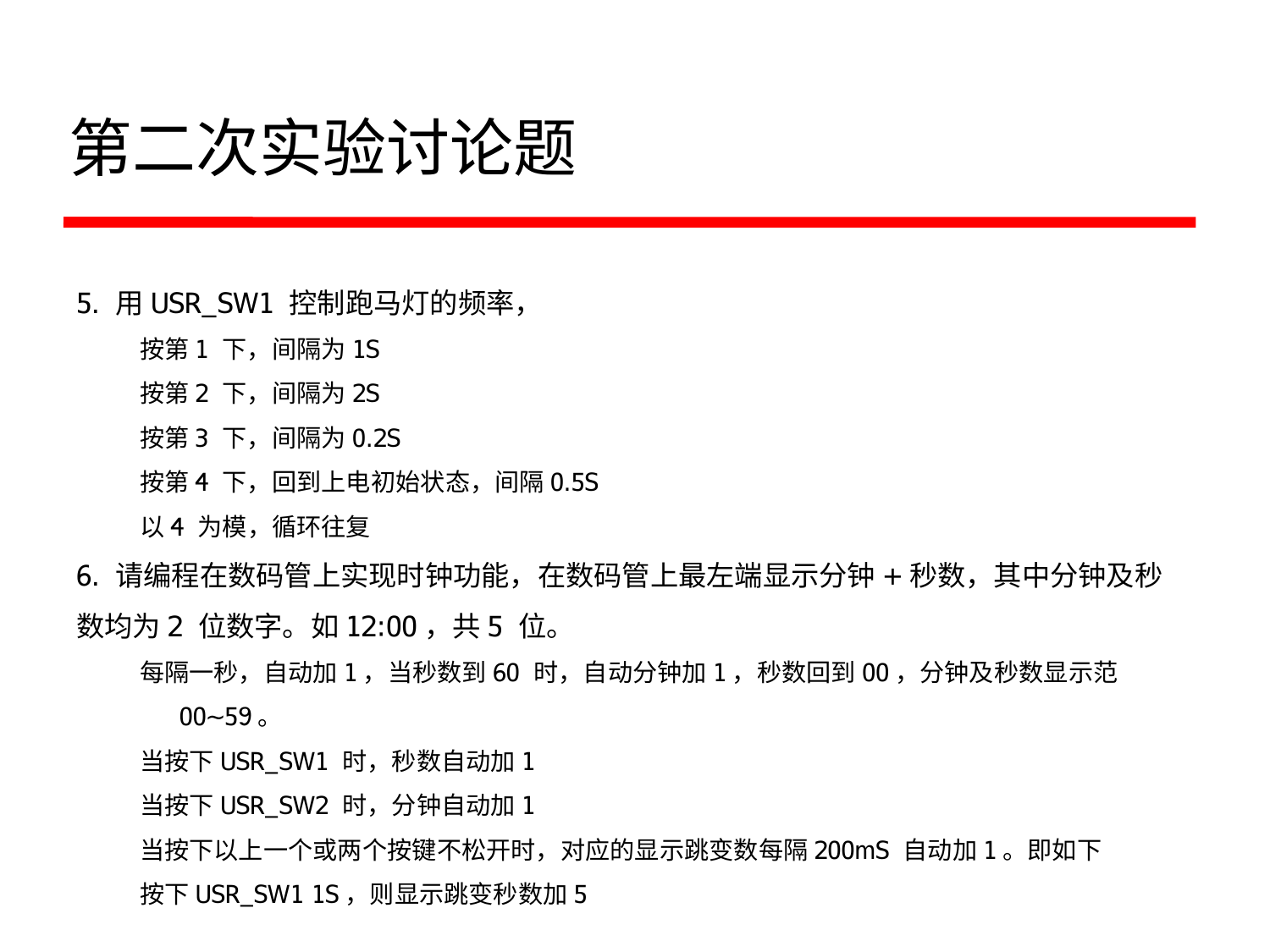

# 第二次实验讨论题
5. 用USR_SW1 控制跑马灯的频率，
按第1 下，间隔为1S
按第2 下，间隔为2S
按第3 下，间隔为0.2S
按第4 下，回到上电初始状态，间隔0.5S
以4 为模，循环往复
6. 请编程在数码管上实现时钟功能，在数码管上最左端显示分钟+秒数，其中分钟及秒
数均为2 位数字。如12:00，共5 位。
每隔一秒，自动加1，当秒数到60 时，自动分钟加1，秒数回到00，分钟及秒数显示范00~59。
当按下USR_SW1 时，秒数自动加1
当按下USR_SW2 时，分钟自动加1
当按下以上一个或两个按键不松开时，对应的显示跳变数每隔200mS 自动加1。即如下
按下USR_SW1 1S，则显示跳变秒数加5